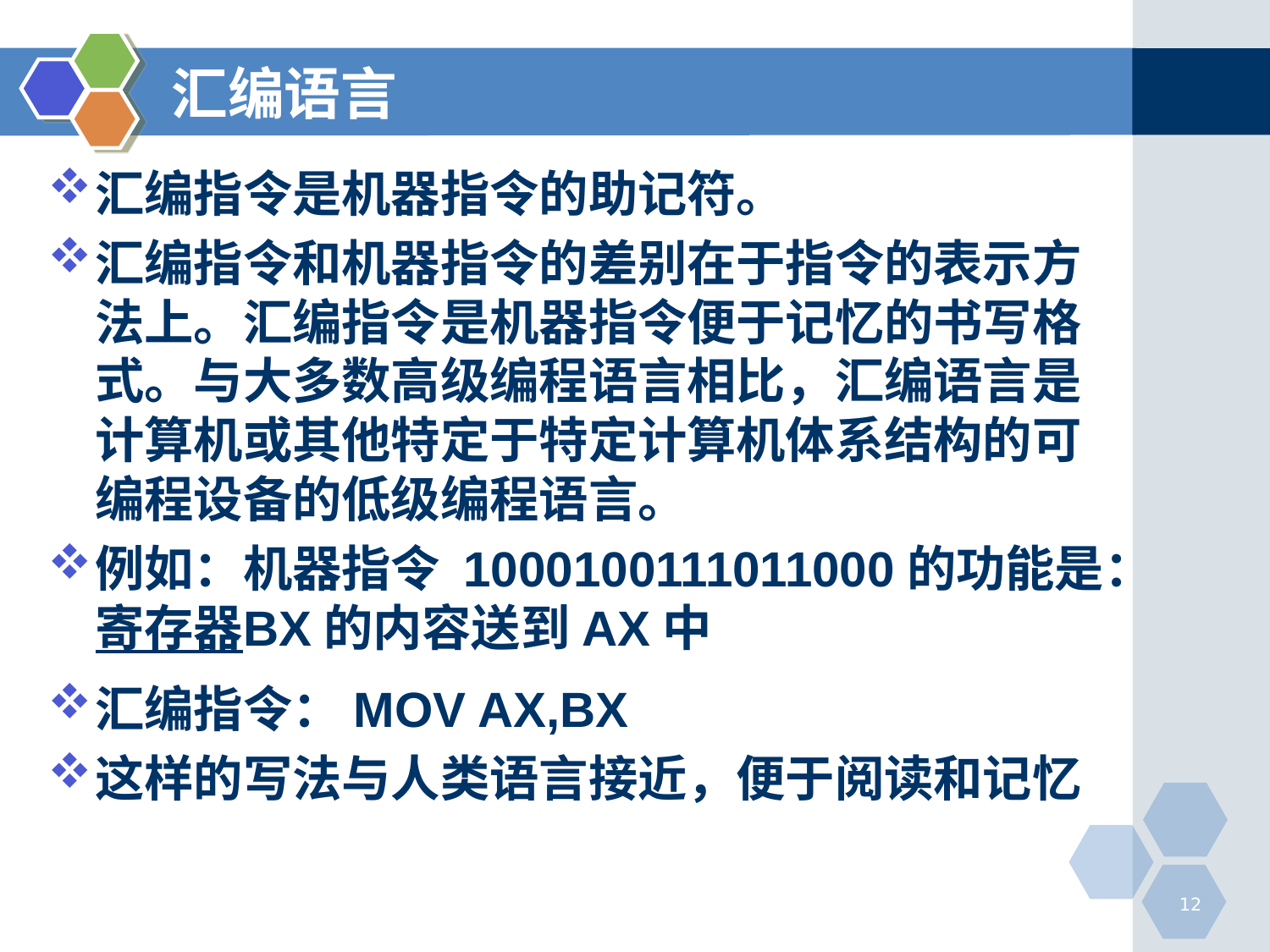

# 汇编语言
汇编指令是机器指令的助记符。
汇编指令和机器指令的差别在于指令的表示方法上。汇编指令是机器指令便于记忆的书写格式。与大多数高级编程语言相比，汇编语言是计算机或其他特定于特定计算机体系结构的可编程设备的低级编程语言。
例如：机器指令 1000100111011000的功能是：寄存器BX的内容送到AX中
汇编指令：MOV AX,BX
这样的写法与人类语言接近，便于阅读和记忆
12